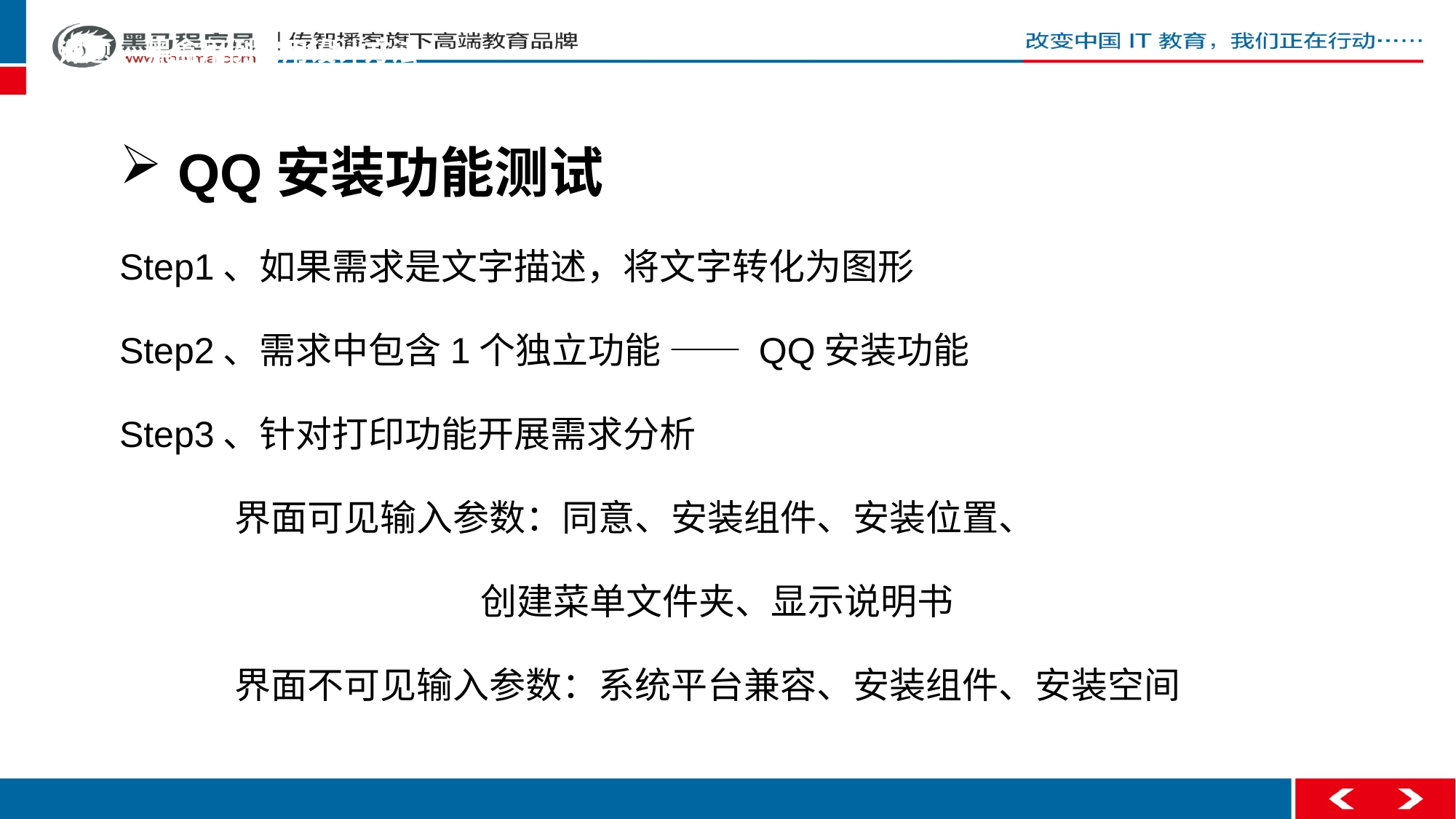

课题 、黑盒用例常用设计方法
 QQ安装功能测试
Step1、如果需求是文字描述，将文字转化为图形
Step2、需求中包含1个独立功能 —— QQ安装功能
Step3、针对打印功能开展需求分析
             界面可见输入参数：同意、安装组件、安装位置、
                                           创建菜单文件夹、显示说明书
             界面不可见输入参数：系统平台兼容、安装组件、安装空间